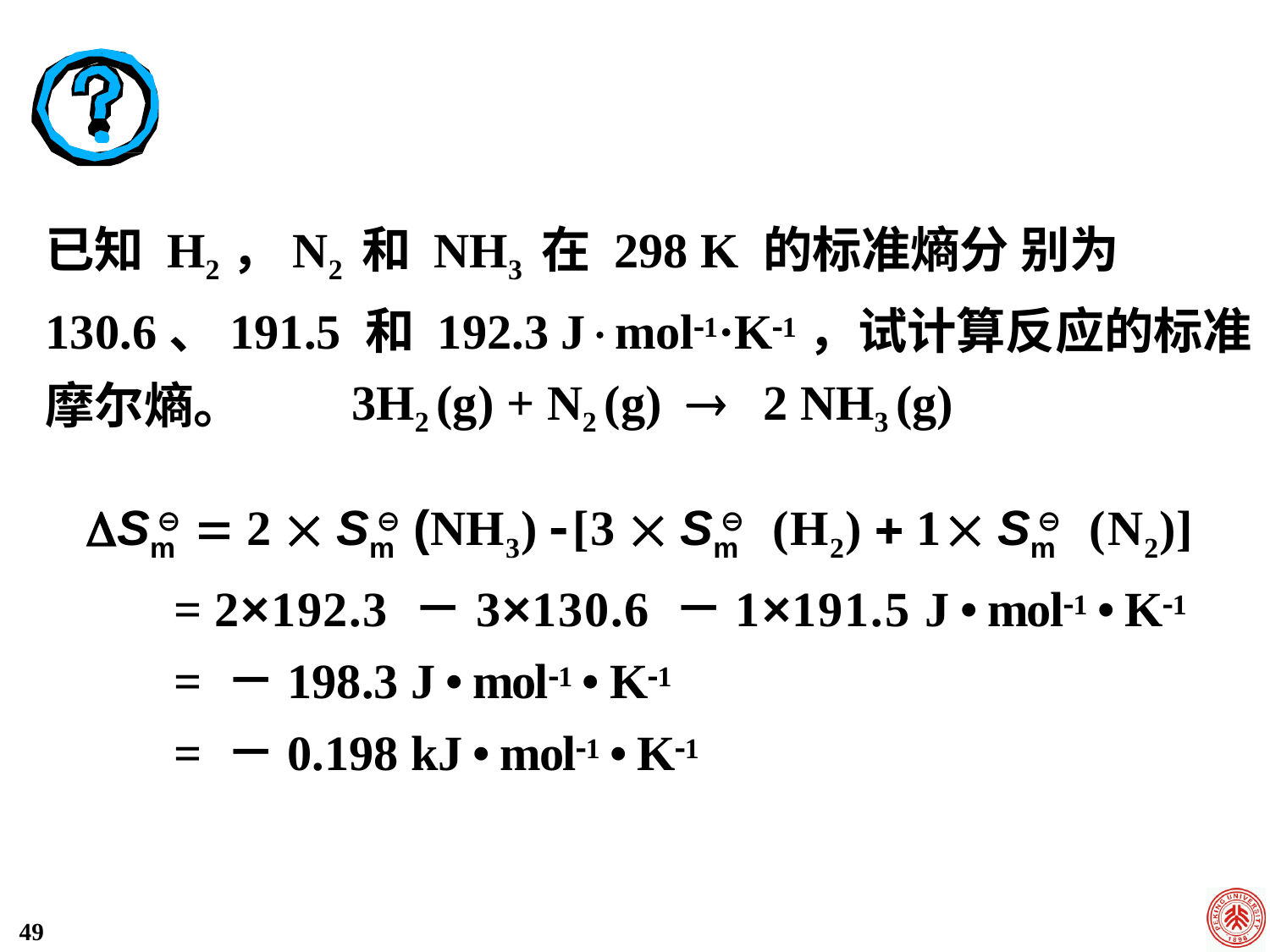

已知 H2，N2 和 NH3 在 298 K 的标准熵分 别为 130.6、191.5 和 192.3 J⋅mol−1·K−1，试计算反应的标准摩尔熵。

3H2 (g) + N2 (g)  →   2 NH3 (g)
ΔSm ⊖ = 2 × Sm ⊖ (NH3) −[3 × Sm ⊖   (H2) + 1× Sm ⊖   (N2)]
= 2×192.3 －3×130.6 －1×191.5 J • mol−1 • K−1
= －198.3 J • mol−1 • K−1
= －0.198 kJ • mol−1 • K−1
49